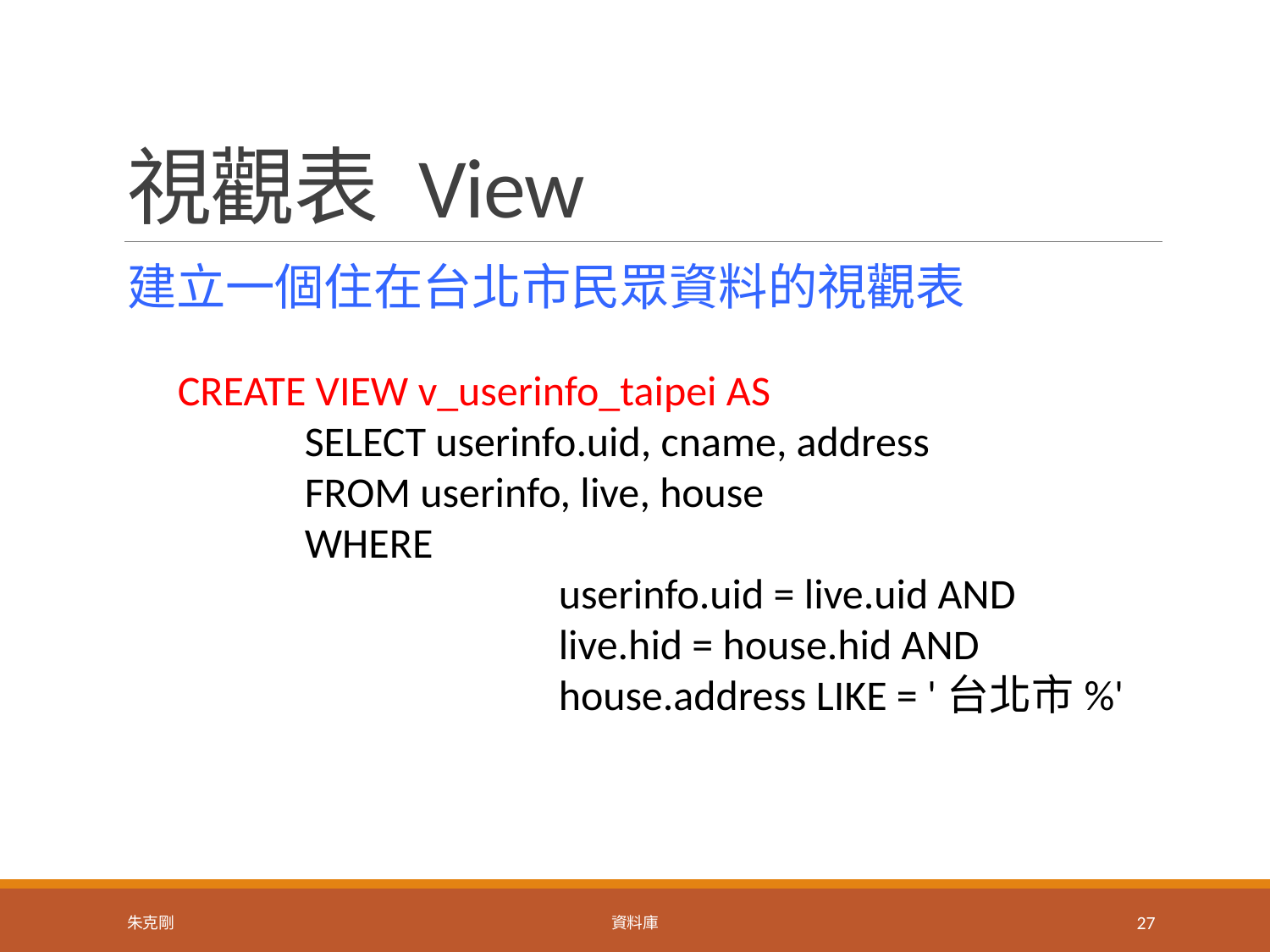

# 視觀表 View
建立一個住在台北市民眾資料的視觀表
CREATE VIEW v_userinfo_taipei AS
	SELECT userinfo.uid, cname, address
	FROM userinfo, live, house
	WHERE
			userinfo.uid = live.uid AND
			live.hid = house.hid AND
			house.address LIKE = '台北市%'
朱克剛
資料庫
27